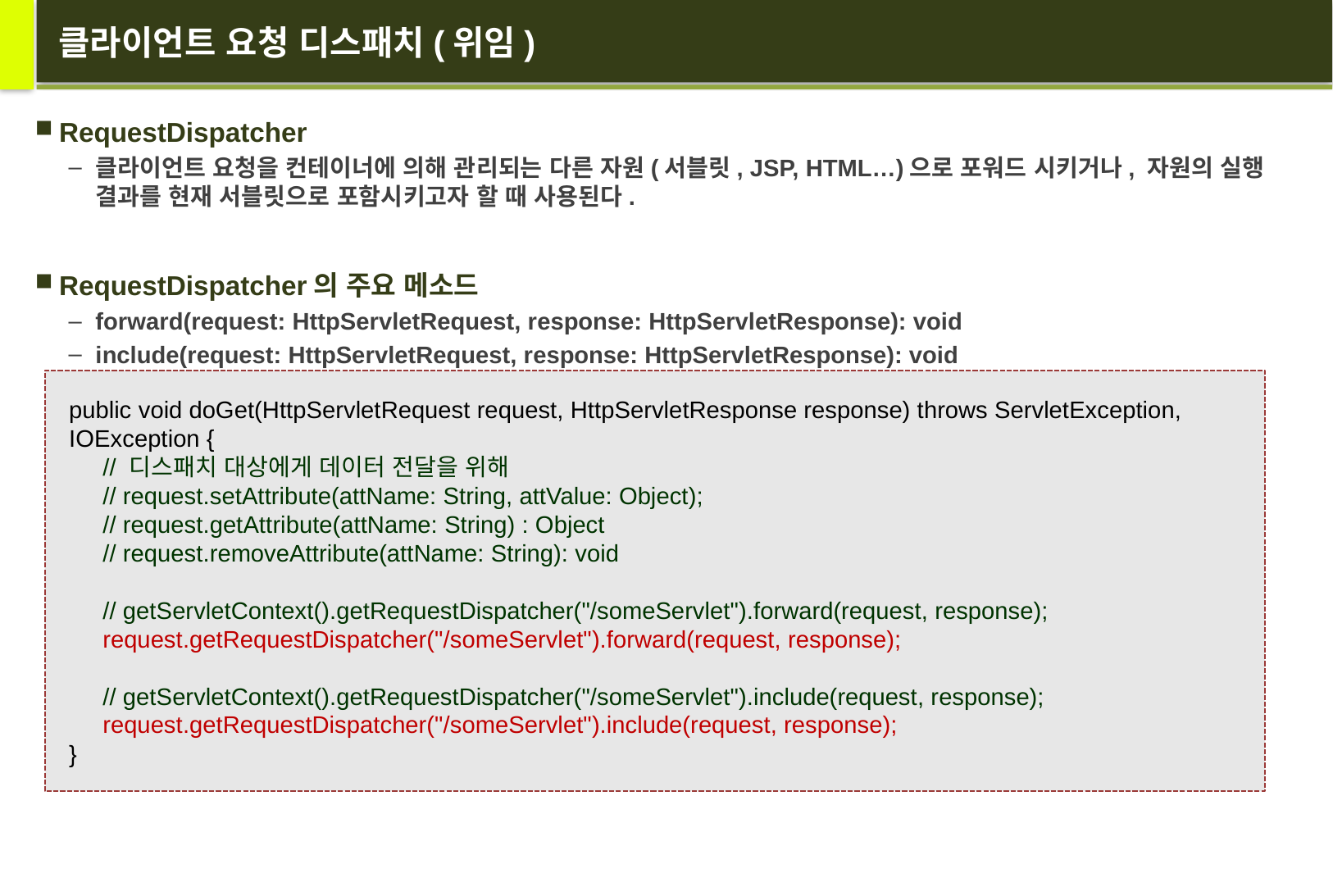

# 클라이언트 요청 디스패치(위임)
RequestDispatcher
클라이언트 요청을 컨테이너에 의해 관리되는 다른 자원(서블릿, JSP, HTML…)으로 포워드 시키거나, 자원의 실행 결과를 현재 서블릿으로 포함시키고자 할 때 사용된다.

RequestDispatcher의 주요 메소드
forward(request: HttpServletRequest, response: HttpServletResponse): void
include(request: HttpServletRequest, response: HttpServletResponse): void
public void doGet(HttpServletRequest request, HttpServletResponse response) throws ServletException, IOException {
     // 디스패치 대상에게 데이터 전달을 위해
     // request.setAttribute(attName: String, attValue: Object);
     // request.getAttribute(attName: String) : Object
     // request.removeAttribute(attName: String): void

     // getServletContext().getRequestDispatcher("/someServlet").forward(request, response);
     request.getRequestDispatcher("/someServlet").forward(request, response);

     // getServletContext().getRequestDispatcher("/someServlet").include(request, response);
     request.getRequestDispatcher("/someServlet").include(request, response);
}